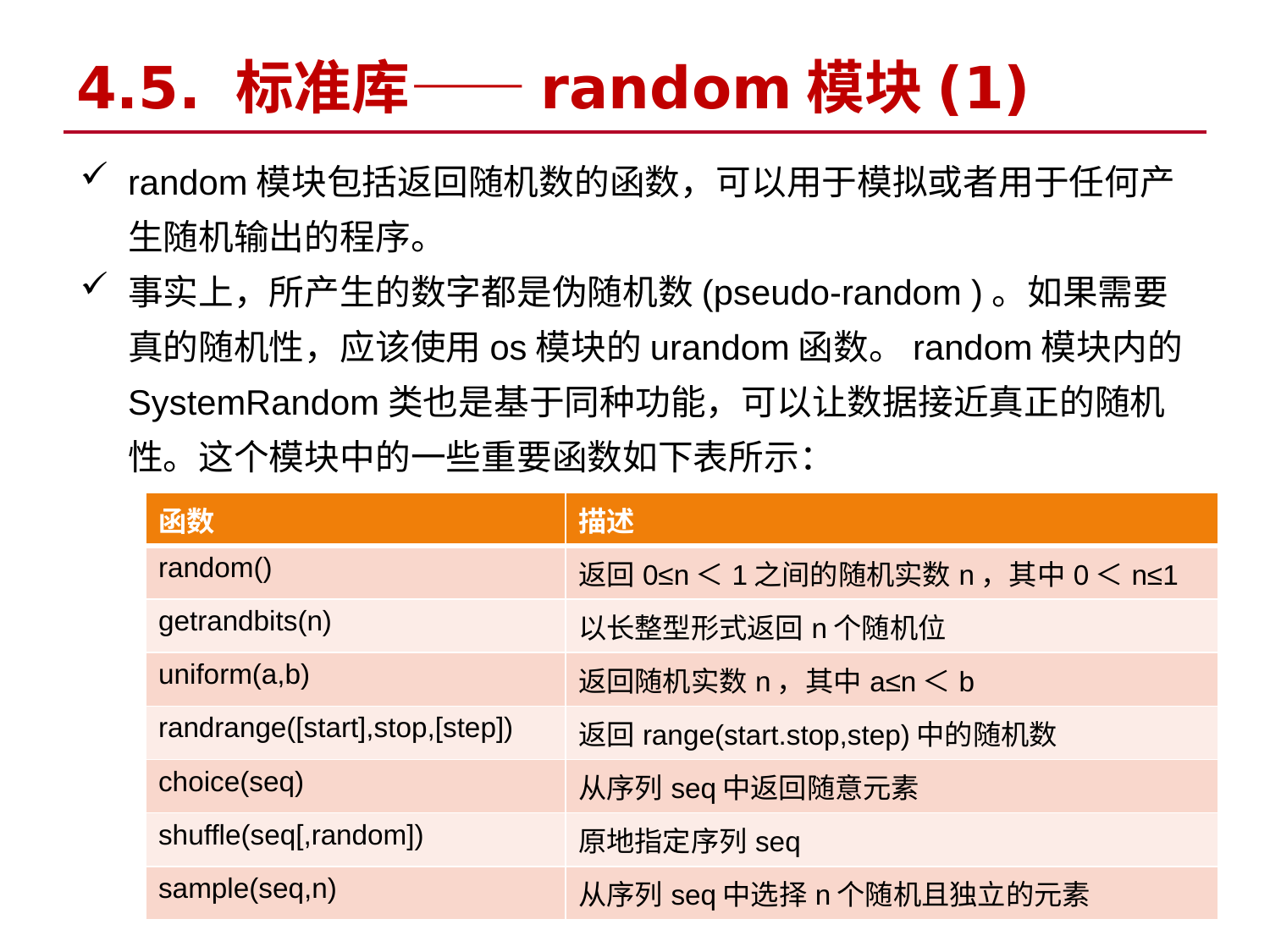

# 4.5. 标准库——random模块(1)
random模块包括返回随机数的函数，可以用于模拟或者用于任何产生随机输出的程序。
事实上，所产生的数字都是伪随机数(pseudo-random )。如果需要真的随机性，应该使用os模块的urandom函数。random模块内的SystemRandom类也是基于同种功能，可以让数据接近真正的随机性。这个模块中的一些重要函数如下表所示：
| 函数 | 描述 |
| --- | --- |
| random() | 返回0≤n＜1之间的随机实数n，其中0＜n≤1 |
| getrandbits(n) | 以长整型形式返回n个随机位 |
| uniform(a,b) | 返回随机实数n，其中a≤n＜b |
| randrange([start],stop,[step]) | 返回range(start.stop,step)中的随机数 |
| choice(seq) | 从序列seq中返回随意元素 |
| shuffle(seq[,random]) | 原地指定序列seq |
| sample(seq,n) | 从序列seq中选择n个随机且独立的元素 |
46